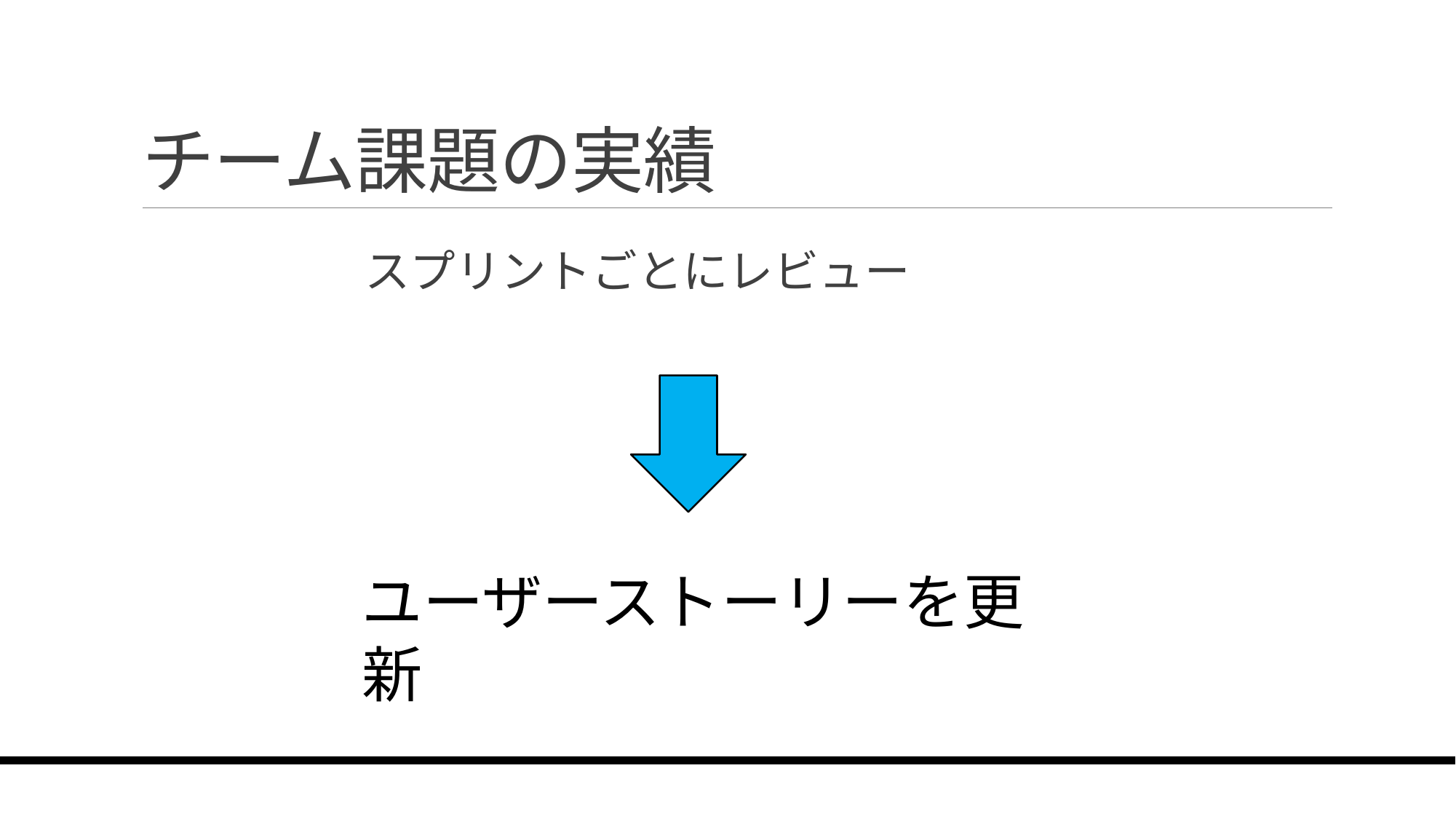

# チーム課題の実績
スプリントごとにレビュー

ユーザーストーリーを更新